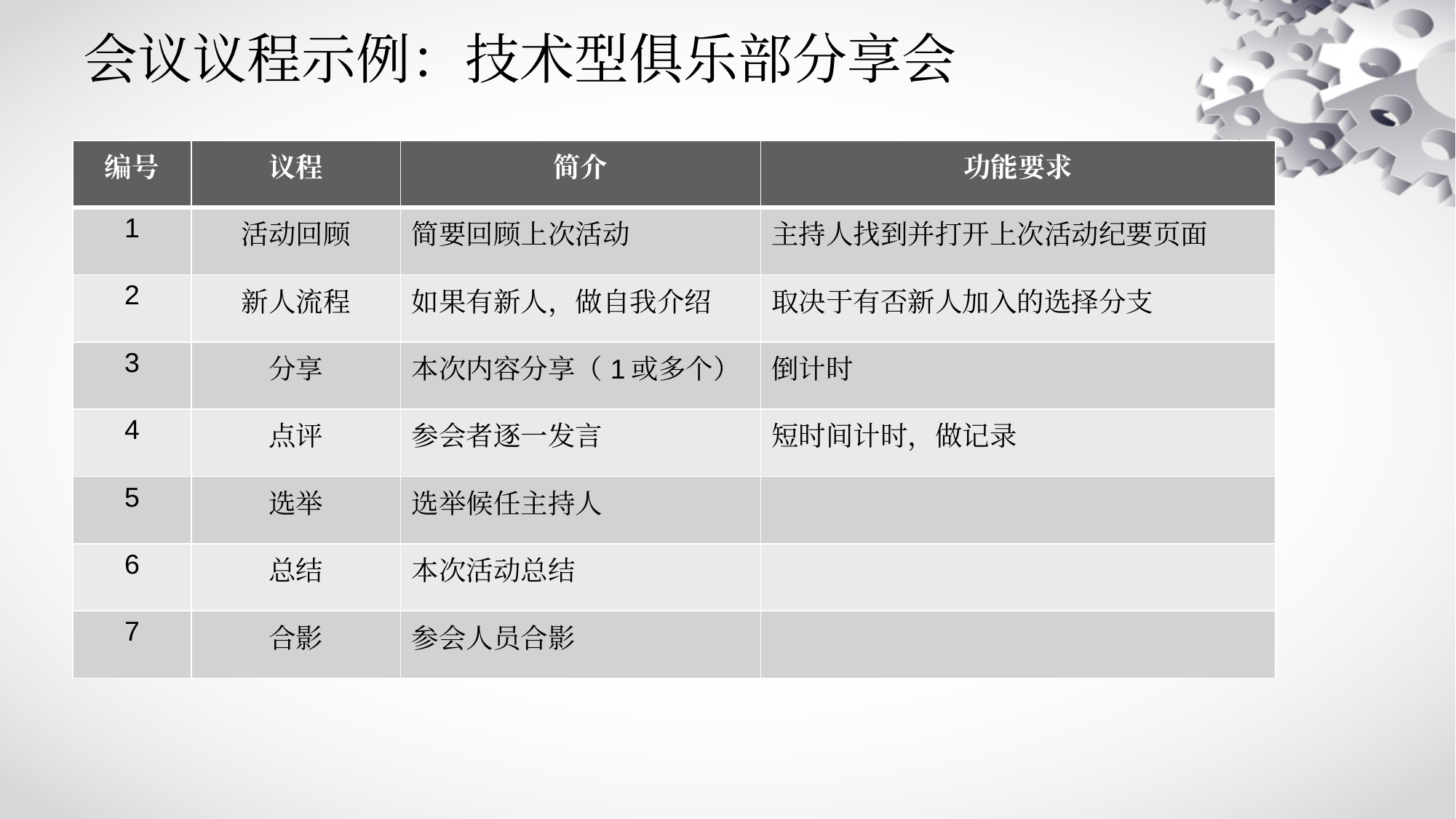

# 会议议程示例：技术型俱乐部分享会
| 编号 | 议程 | 简介 | 功能要求 |
| --- | --- | --- | --- |
| 1 | 活动回顾 | 简要回顾上次活动 | 主持人找到并打开上次活动纪要页面 |
| 2 | 新人流程 | 如果有新人，做自我介绍 | 取决于有否新人加入的选择分支 |
| 3 | 分享 | 本次内容分享（1或多个） | 倒计时 |
| 4 | 点评 | 参会者逐一发言 | 短时间计时，做记录 |
| 5 | 选举 | 选举候任主持人 |  |
| 6 | 总结 | 本次活动总结 |  |
| 7 | 合影 | 参会人员合影 |  |
4